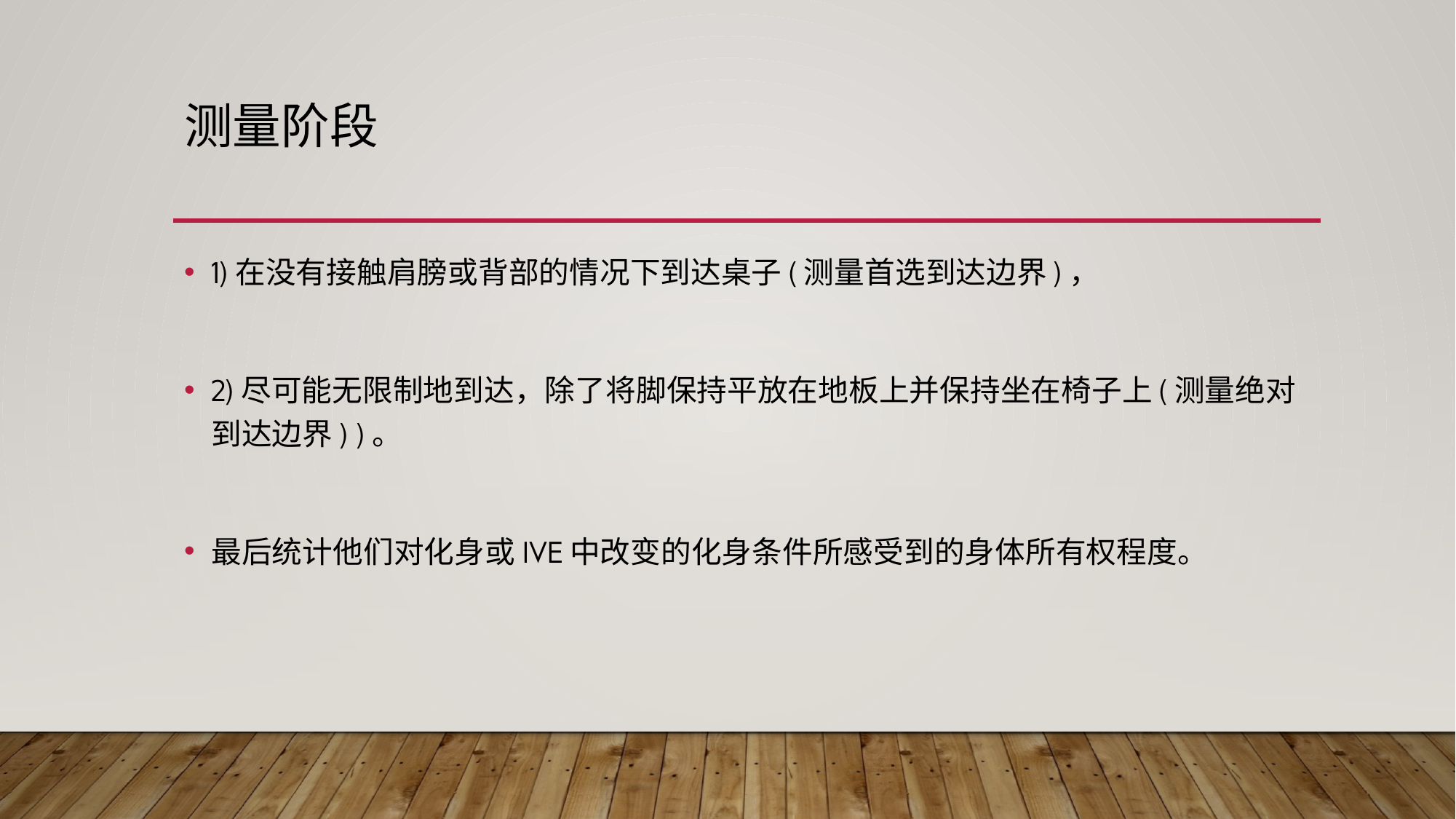

# 测量阶段
1)在没有接触肩膀或背部的情况下到达桌子(测量首选到达边界)，

2)尽可能无限制地到达，除了将脚保持平放在地板上并保持坐在椅子上(测量绝对到达边界) )。

最后统计他们对化身或IVE中改变的化身条件所感受到的身体所有权程度。